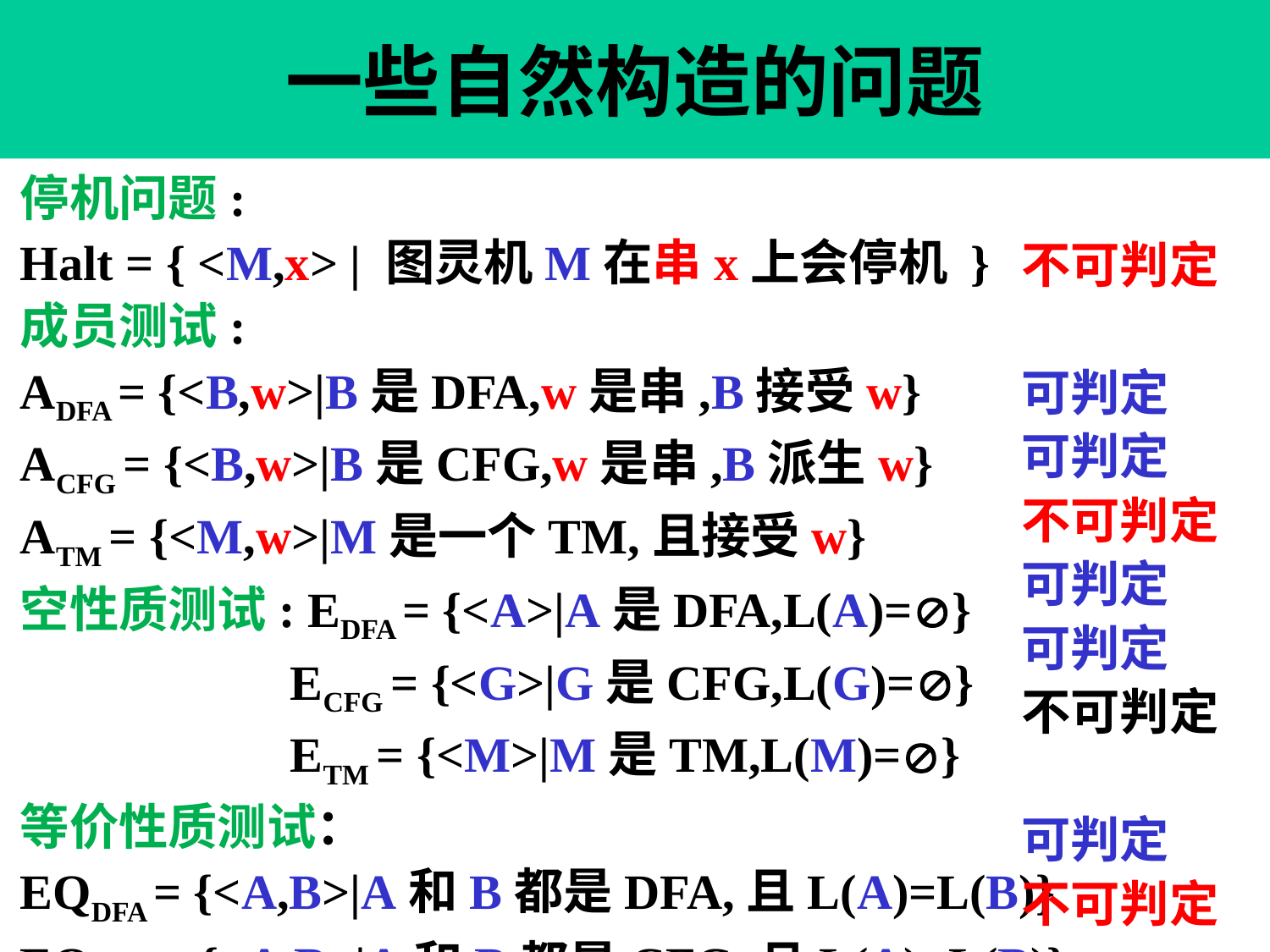

# 一些自然构造的问题
停机问题:
Halt = { <M,x> | 图灵机M在串x上会停机 }
成员测试:
ADFA = {<B,w>|B是DFA,w是串,B接受w}
ACFG = {<B,w>|B是CFG,w是串,B派生w}
ATM = {<M,w>|M是一个TM,且接受w}
空性质测试: EDFA = {<A>|A是DFA,L(A)=∅}
                      ECFG = {<G>|G是CFG,L(G)=∅}
                      ETM = {<M>|M是TM,L(M)=∅}
等价性质测试：
EQDFA = {<A,B>|A和B都是DFA,且L(A)=L(B)}
EQCFG = {<A,B>|A和B都是CFG,且L(A)=L(B)}
不可判定

可判定
可判定
不可判定
可判定
可判定
不可判定

可判定
不可判定